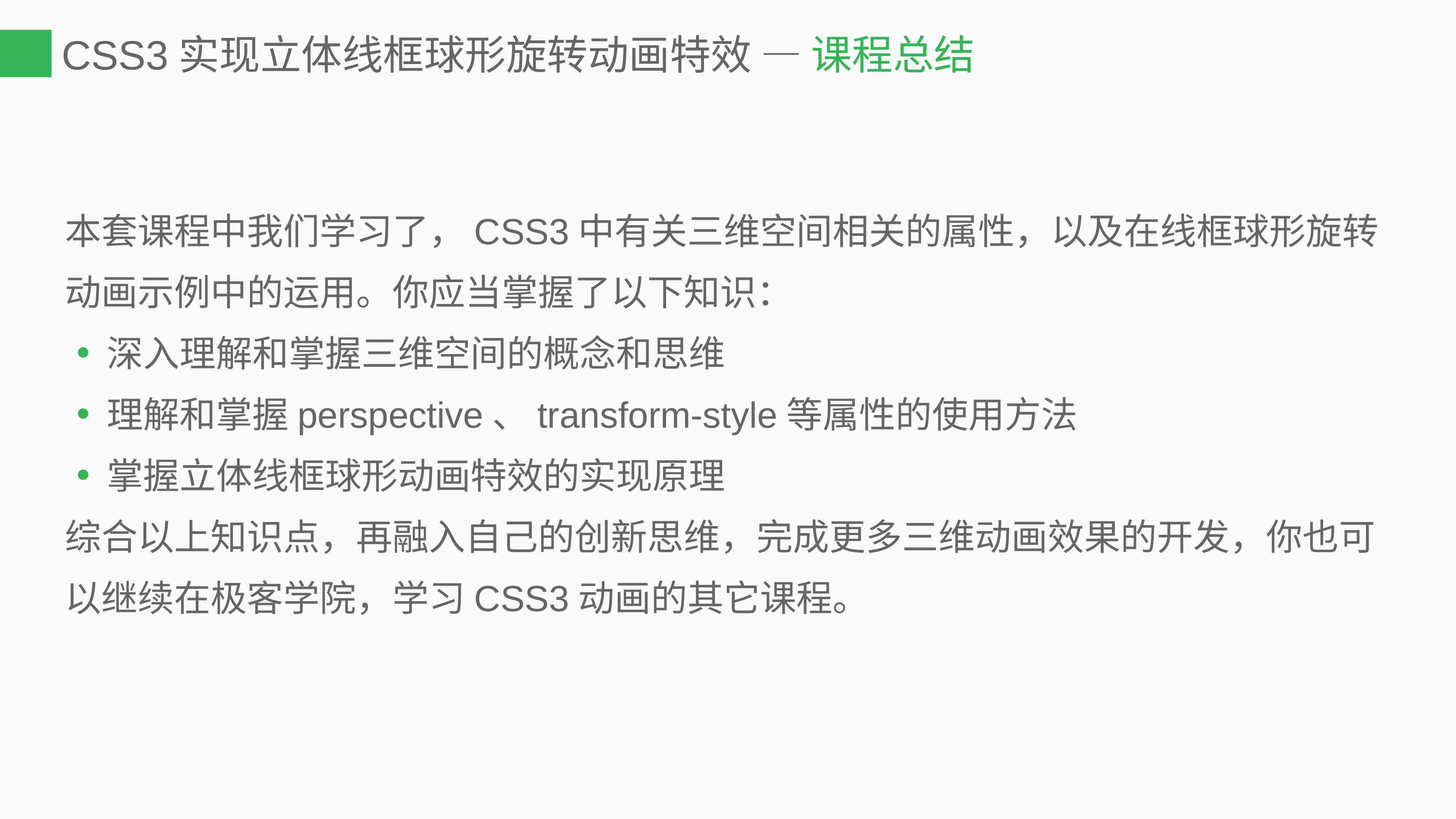

# CSS3实现立体线框球形旋转动画特效 — 课程总结
本套课程中我们学习了，CSS3中有关三维空间相关的属性，以及在线框球形旋转动画示例中的运用。你应当掌握了以下知识：
深入理解和掌握三维空间的概念和思维
理解和掌握perspective、transform-style等属性的使用方法
掌握立体线框球形动画特效的实现原理
综合以上知识点，再融入自己的创新思维，完成更多三维动画效果的开发，你也可以继续在极客学院，学习CSS3动画的其它课程。